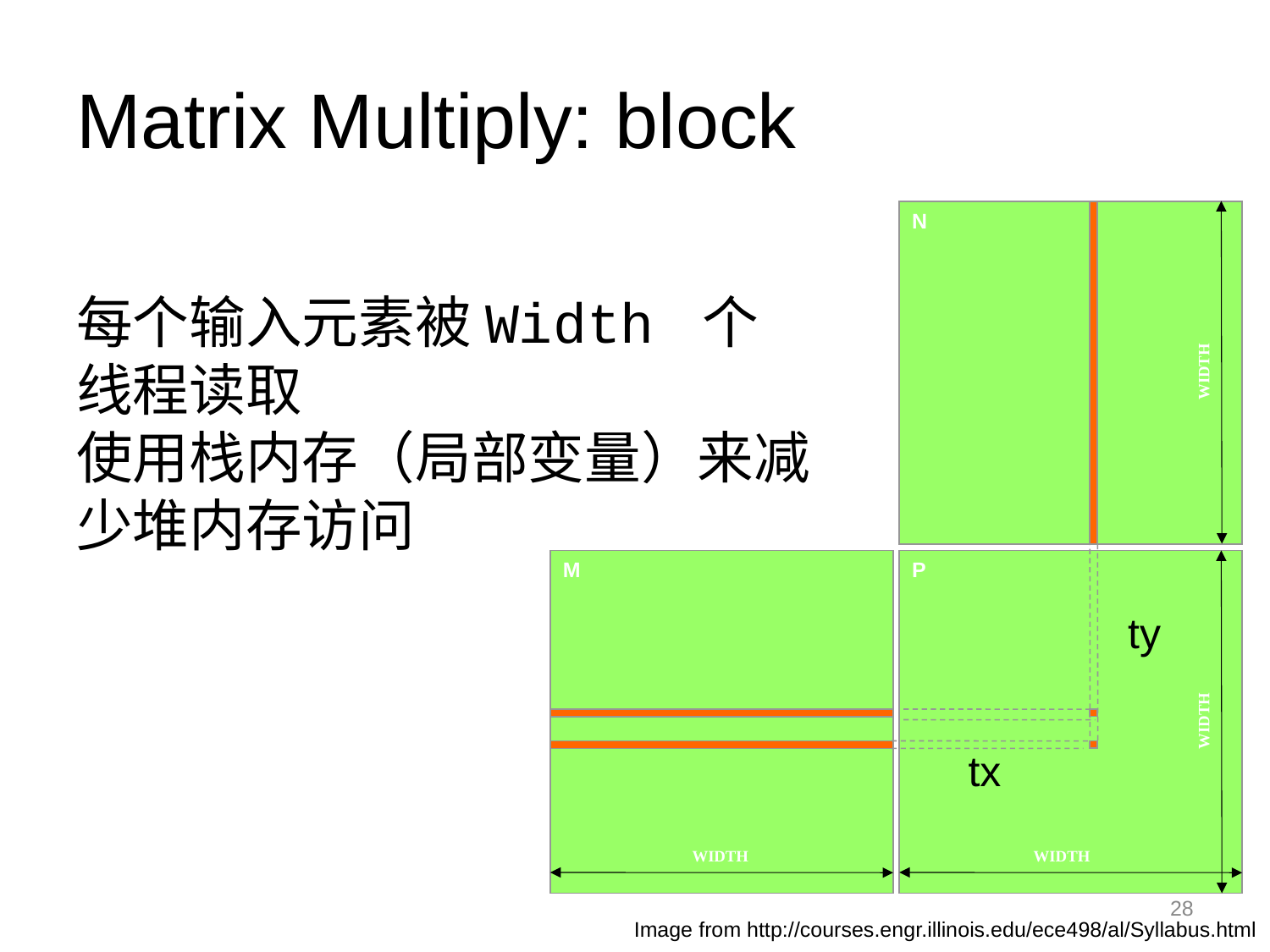

Matrix Multiply: block

N

每个输入元素被Width 个线程读取
使用栈内存（局部变量）来减少堆内存访问

WIDTH

M
P

ty

WIDTH

tx

WIDTH
WIDTH

28
Image from http://courses.engr.illinois.edu/ece498/al/Syllabus.html